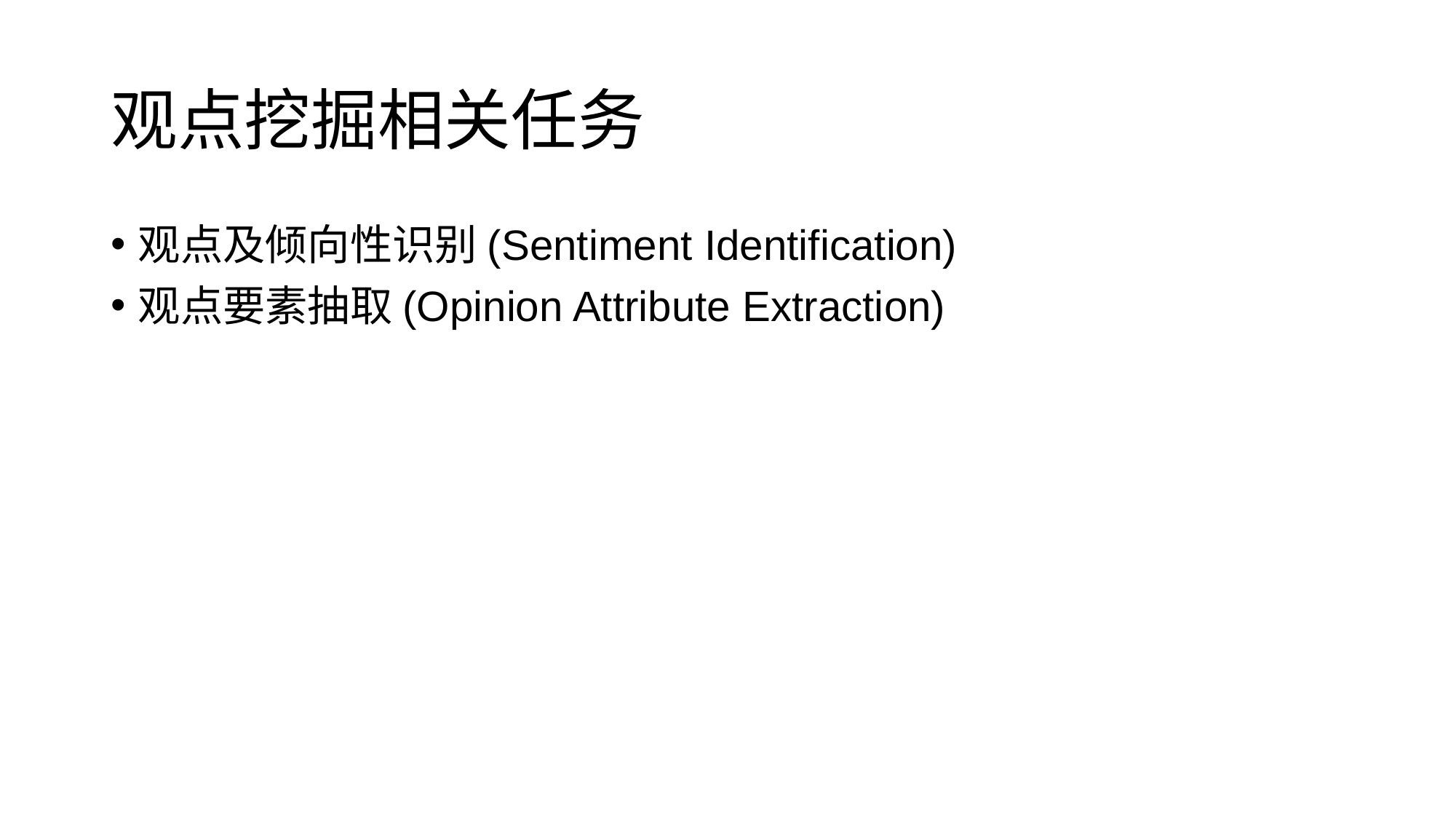

# 观点挖掘相关任务
观点及倾向性识别(Sentiment Identification)
观点要素抽取(Opinion Attribute Extraction)